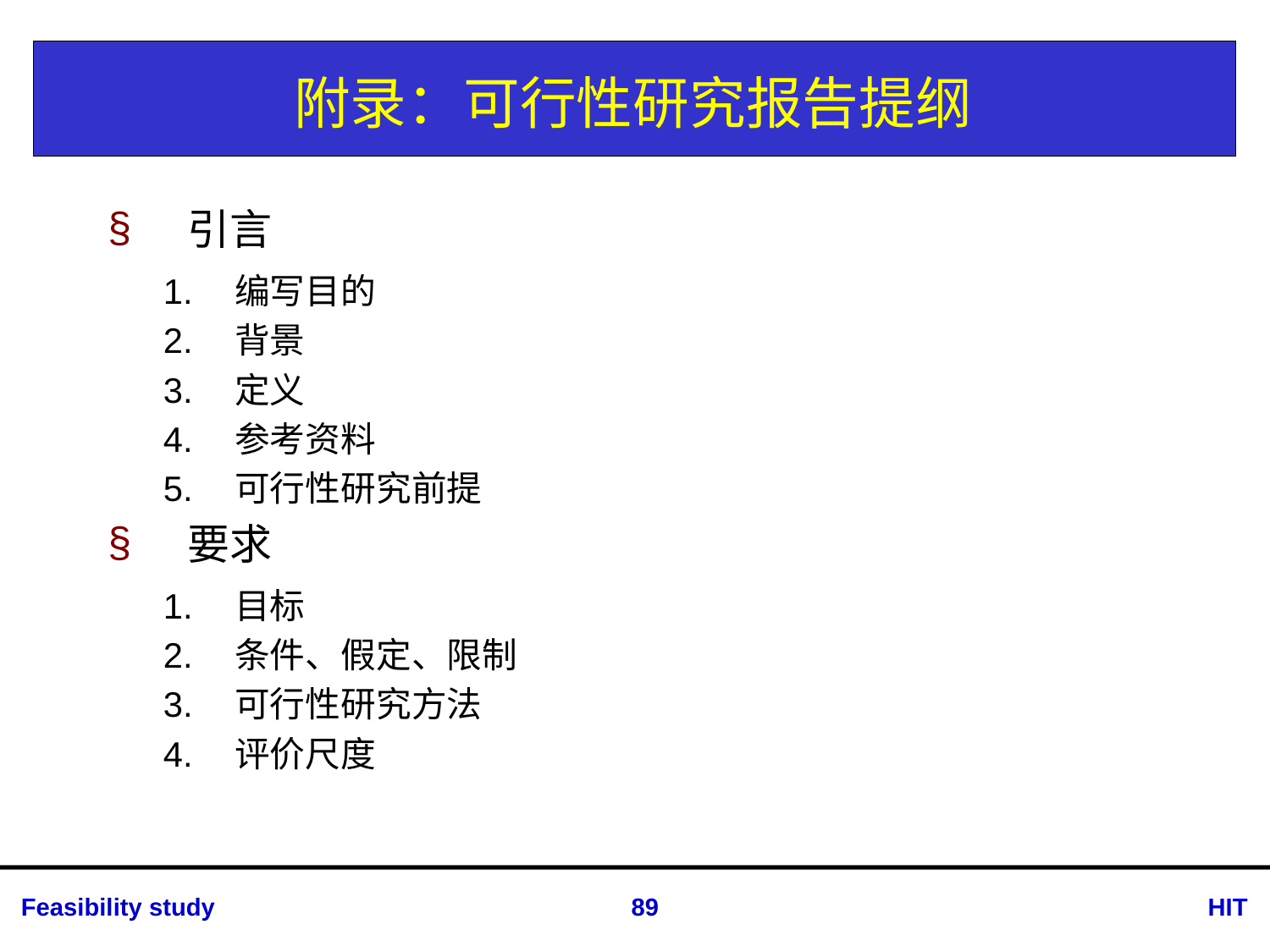

# 附录：可行性研究报告提纲
引言
编写目的
背景
定义
参考资料
可行性研究前提
要求
目标
条件、假定、限制
可行性研究方法
评价尺度